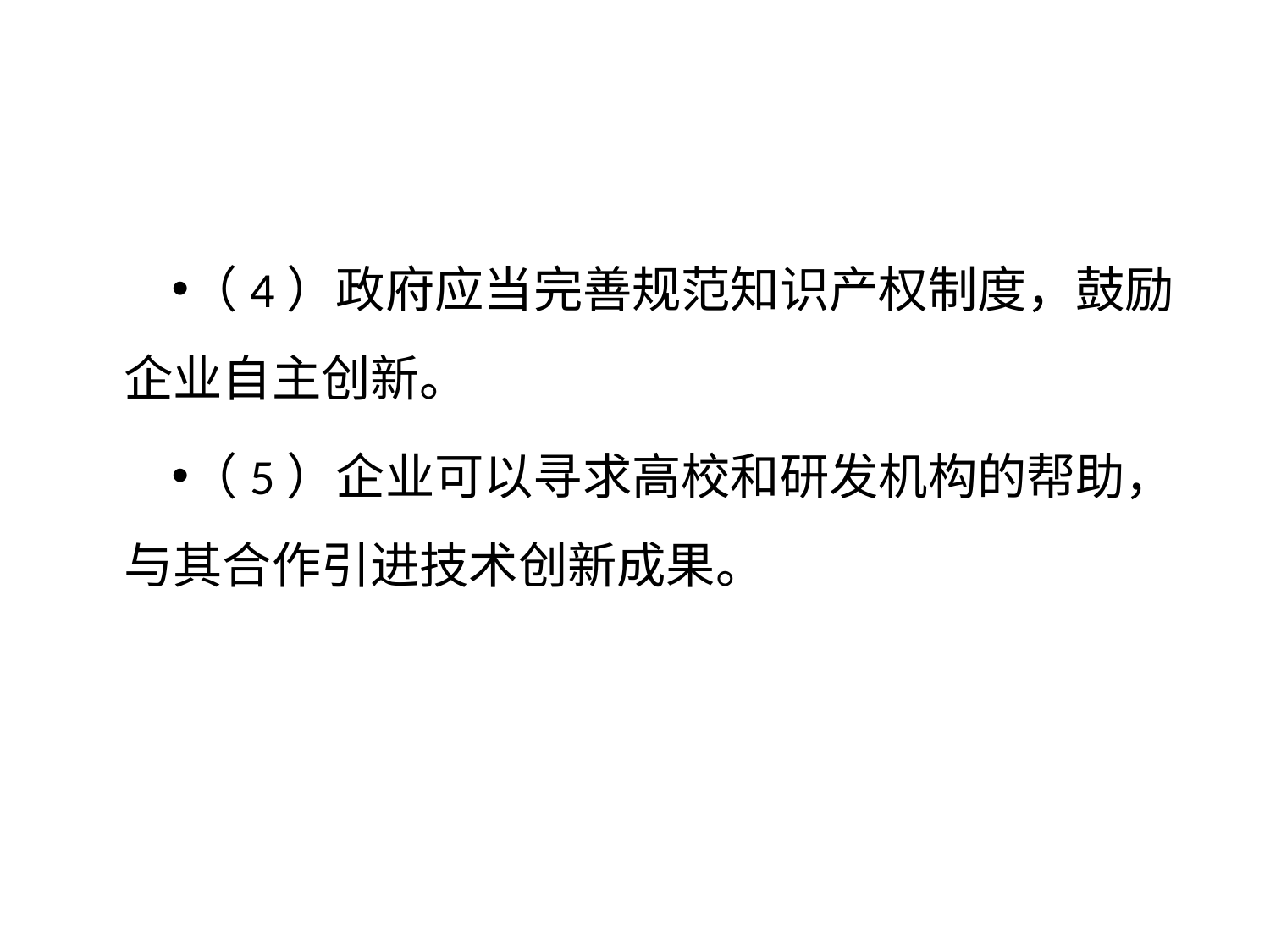

#
（4）政府应当完善规范知识产权制度，鼓励企业自主创新。
（5）企业可以寻求高校和研发机构的帮助，与其合作引进技术创新成果。